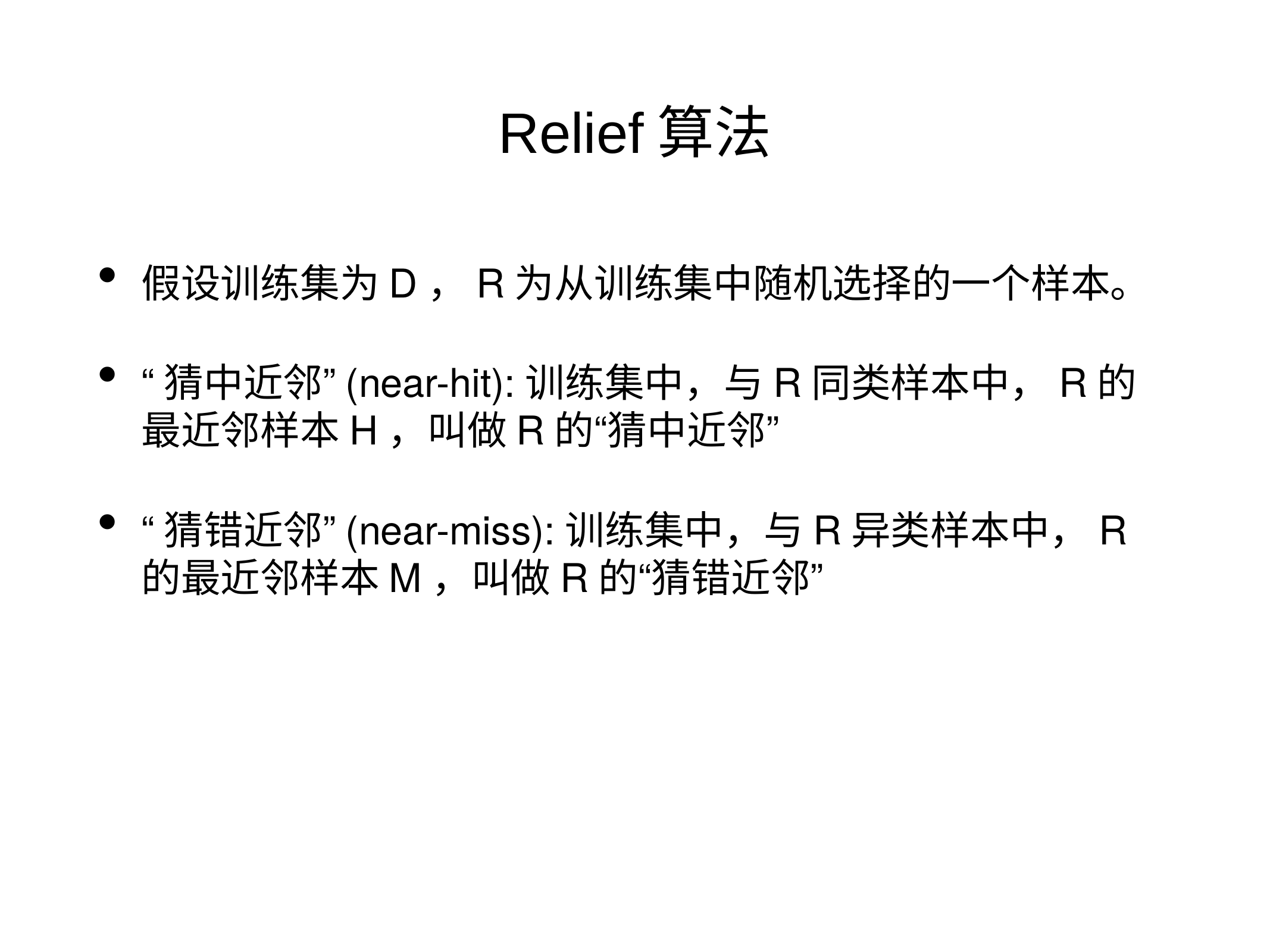

# Relief算法
假设训练集为D，R为从训练集中随机选择的一个样本。
“猜中近邻”(near-hit):训练集中，与R同类样本中，R的最近邻样本H，叫做R的“猜中近邻”
“猜错近邻”(near-miss):训练集中，与R异类样本中，R的最近邻样本M，叫做R的“猜错近邻”